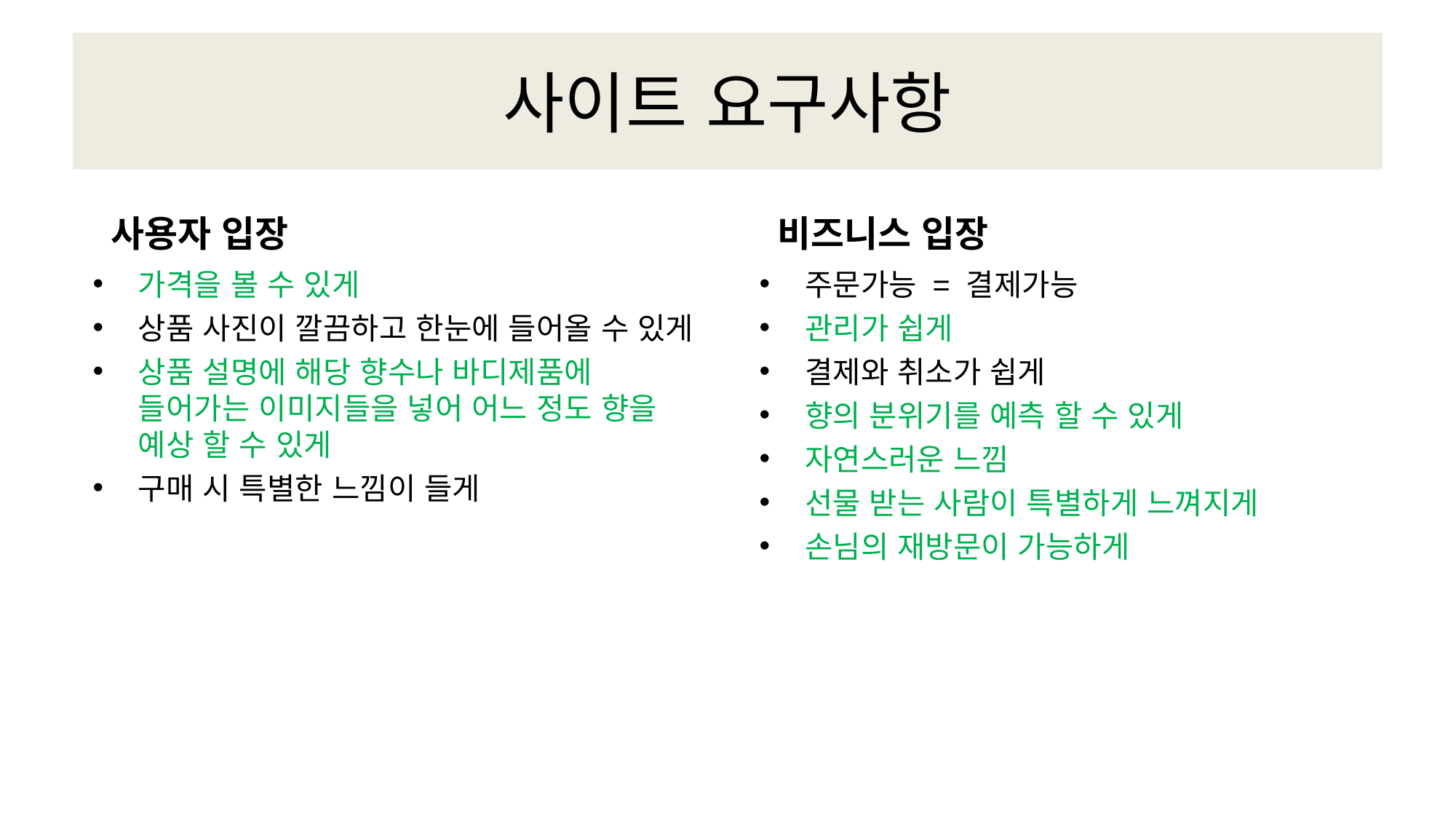

# 사이트 요구사항
사용자 입장
비즈니스 입장
가격을 볼 수 있게
상품 사진이 깔끔하고 한눈에 들어올 수 있게
상품 설명에 해당 향수나 바디제품에 들어가는 이미지들을 넣어 어느 정도 향을 예상 할 수 있게
구매 시 특별한 느낌이 들게

주문가능 = 결제가능
관리가 쉽게
결제와 취소가 쉽게
향의 분위기를 예측 할 수 있게
자연스러운 느낌
선물 받는 사람이 특별하게 느껴지게
손님의 재방문이 가능하게